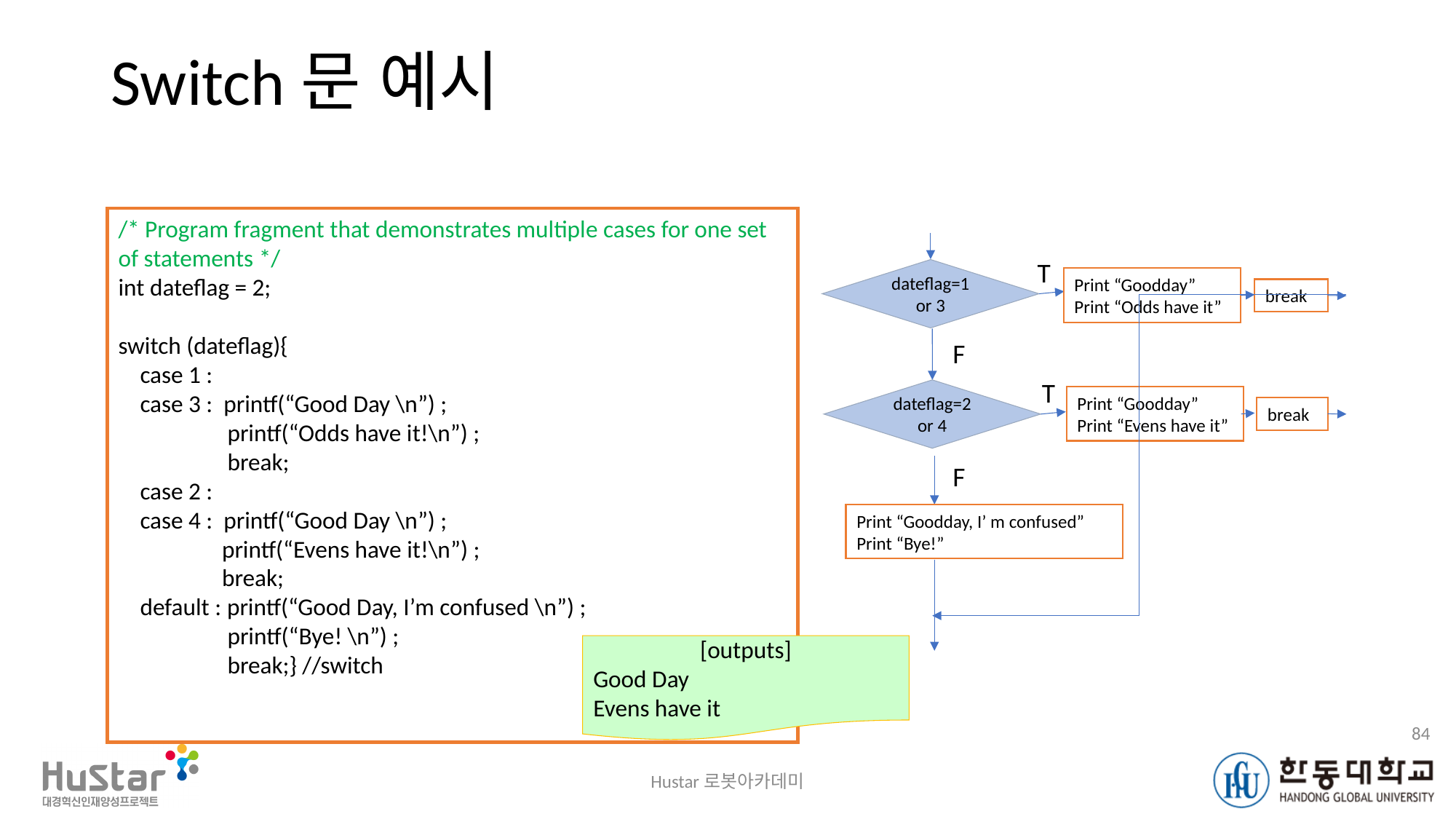

# Switch문 예시

/* Program fragment that demonstrates multiple cases for one set of statements */
int dateflag = 2;

switch (dateflag){
    case 1 :
    case 3 :  printf(“Good Day \n”) ;
	printf(“Odds have it!\n”) ;
	break;
    case 2 :
    case 4 :  printf(“Good Day \n”) ;
                   printf(“Evens have it!\n”) ;
                   break;
    default : printf(“Good Day, I’m confused \n”) ;
                    printf(“Bye! \n”) ;
                    break;} //switch

T
dateflag=1 or 3
Print “Goodday”
Print “Odds have it”
break
F
T
dateflag=2 or 4
Print “Goodday”
Print “Evens have it”
break
F
Print “Goodday, I’ m confused”
Print “Bye!”
[outputs]
Good Day
Evens have it
84
Hustar로봇아카데미